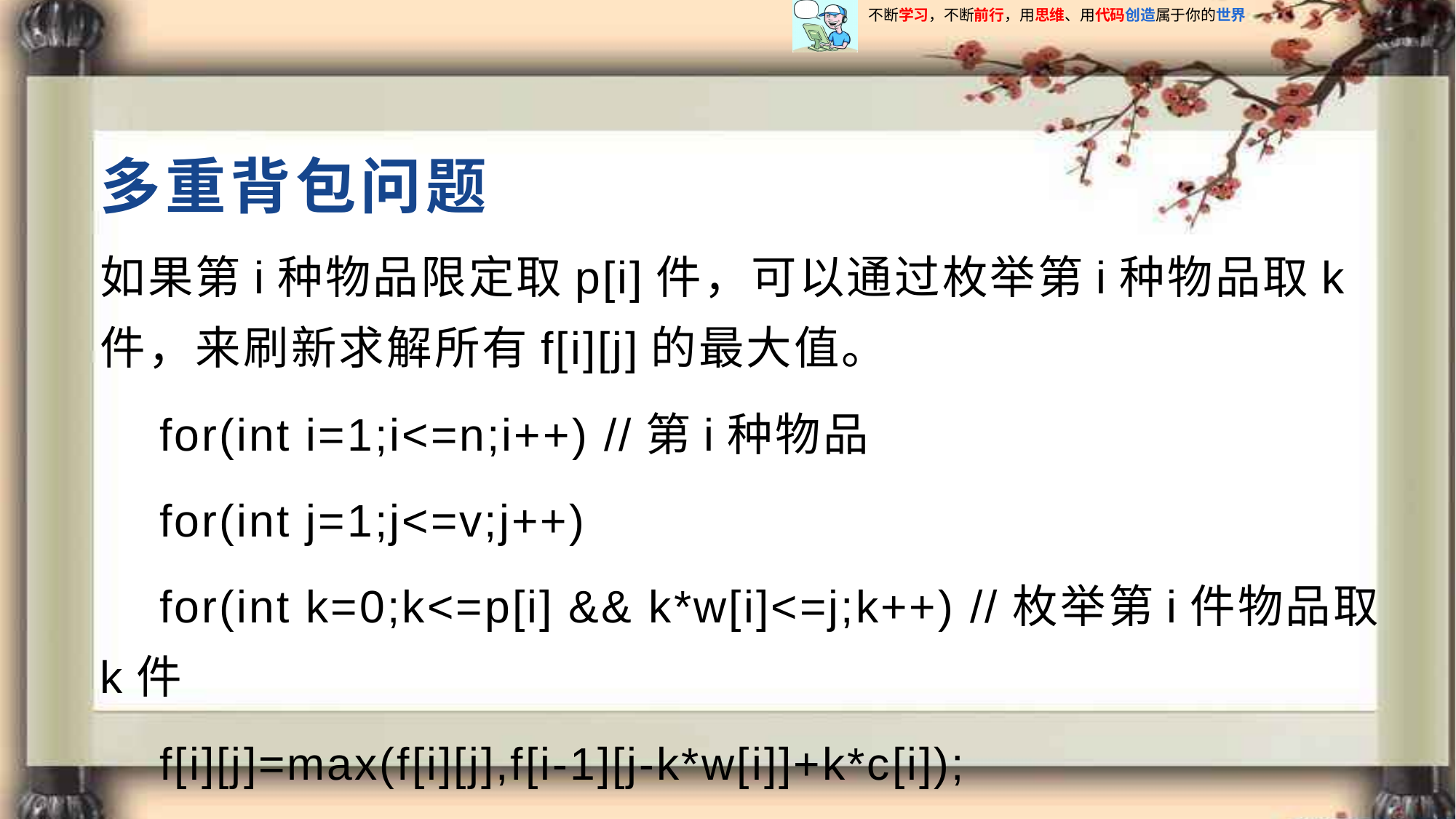

# 多重背包问题
如果第i种物品限定取p[i]件，可以通过枚举第i种物品取k件，来刷新求解所有f[i][j]的最大值。
    for(int i=1;i<=n;i++) //第i种物品
    for(int j=1;j<=v;j++)
    for(int k=0;k<=p[i] && k*w[i]<=j;k++) //枚举第i件物品取k件
    f[i][j]=max(f[i][j],f[i-1][j-k*w[i]]+k*c[i]);